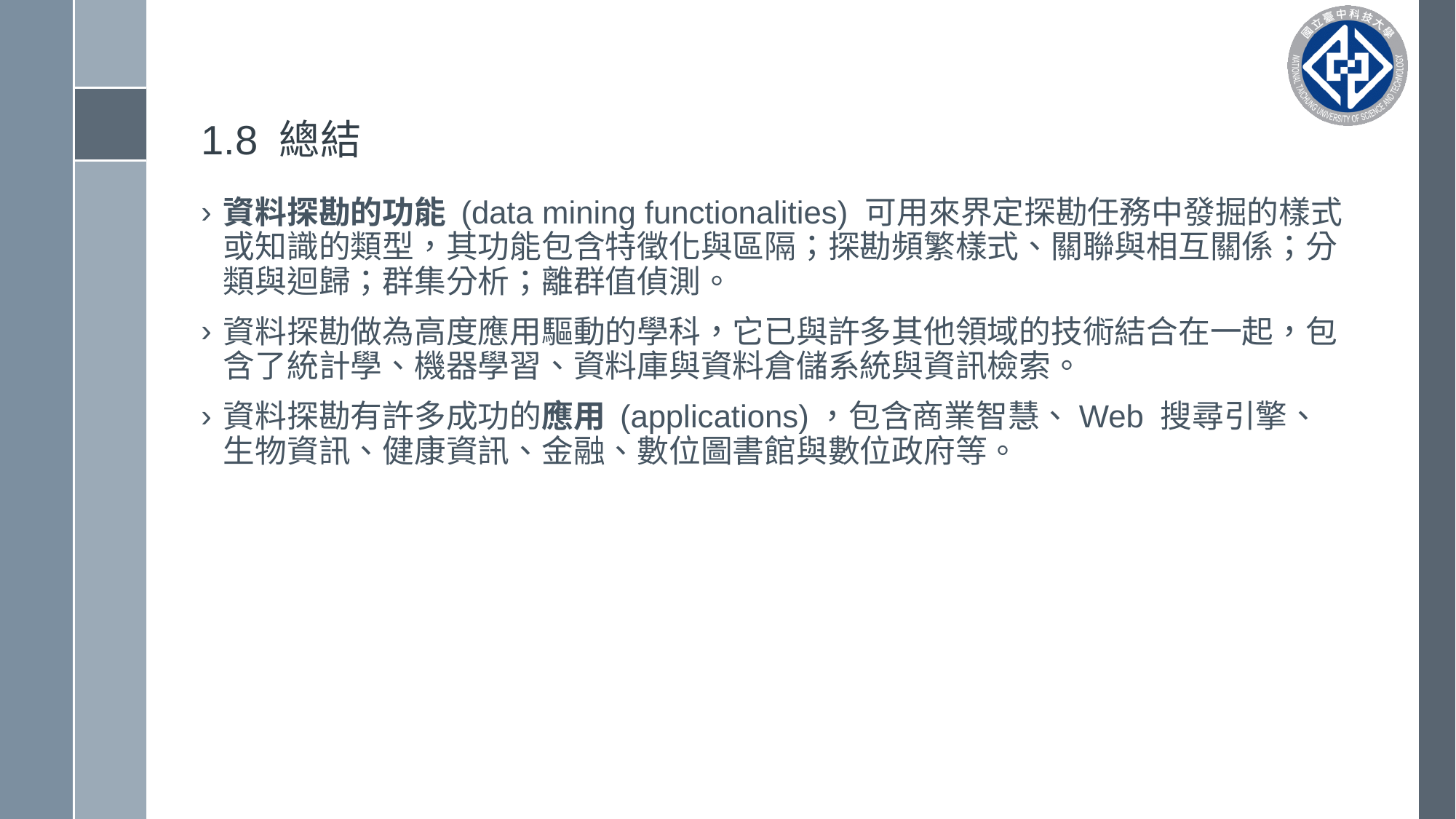

# 1.8 總結
資料探勘的功能 (data mining functionalities) 可用來界定探勘任務中發掘的樣式或知識的類型，其功能包含特徵化與區隔；探勘頻繁樣式、關聯與相互關係；分類與迴歸；群集分析；離群值偵測。
資料探勘做為高度應用驅動的學科，它已與許多其他領域的技術結合在一起，包含了統計學、機器學習、資料庫與資料倉儲系統與資訊檢索。
資料探勘有許多成功的應用 (applications)，包含商業智慧、Web 搜尋引擎、生物資訊、健康資訊、金融、數位圖書館與數位政府等。